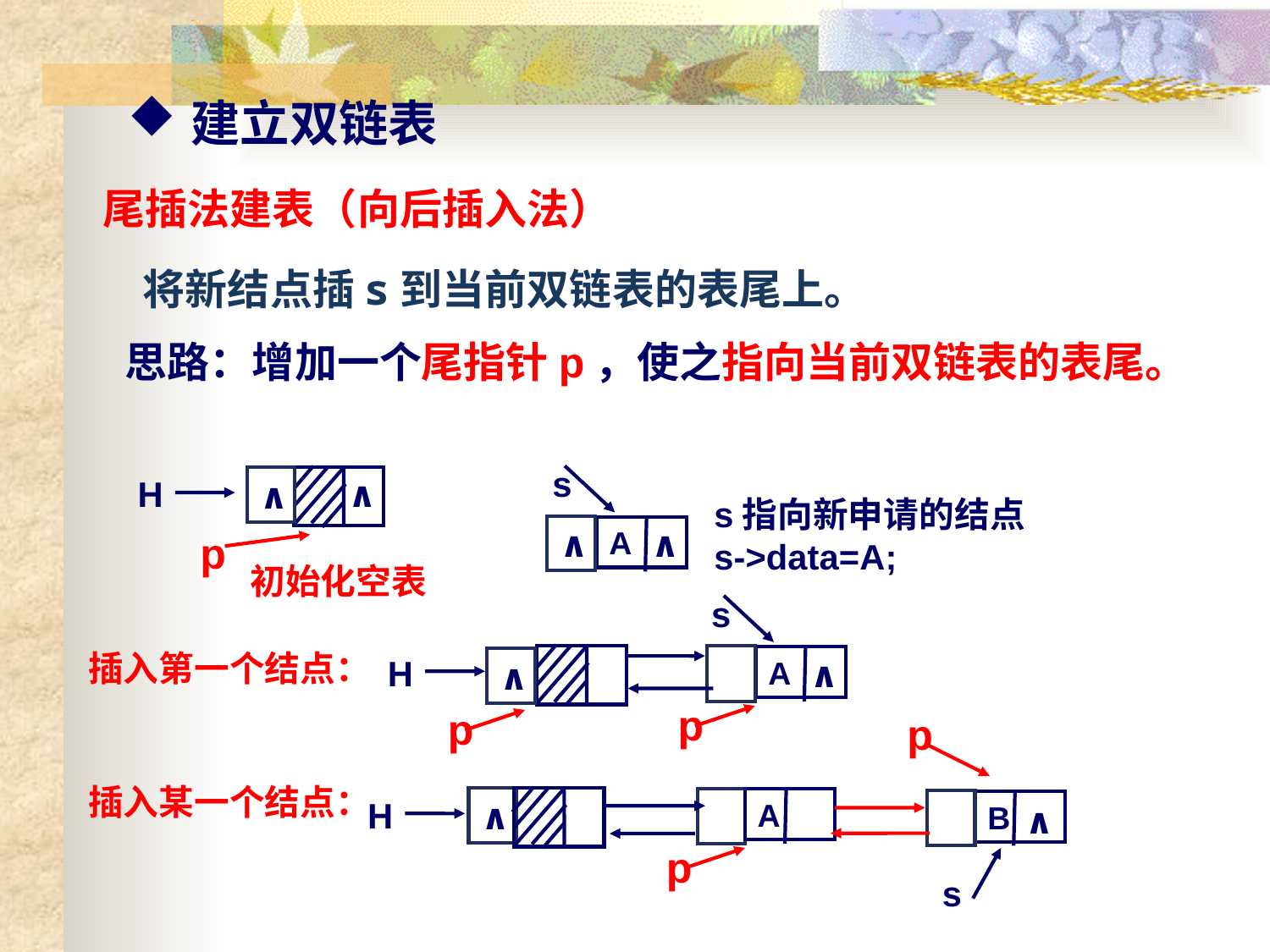

建立双链表
尾插法建表（向后插入法）
将新结点插s到当前双链表的表尾上。
思路：增加一个尾指针p，使之指向当前双链表的表尾。
s

∧
A

H

∧
∧
∧

∧
∧

s指向新申请的结点
s->data=A;
p

初始化空表
s

∧
A

插入第一个结点：
H

∧

p

p

p

插入某一个结点：
H

A

p

B
∧

s